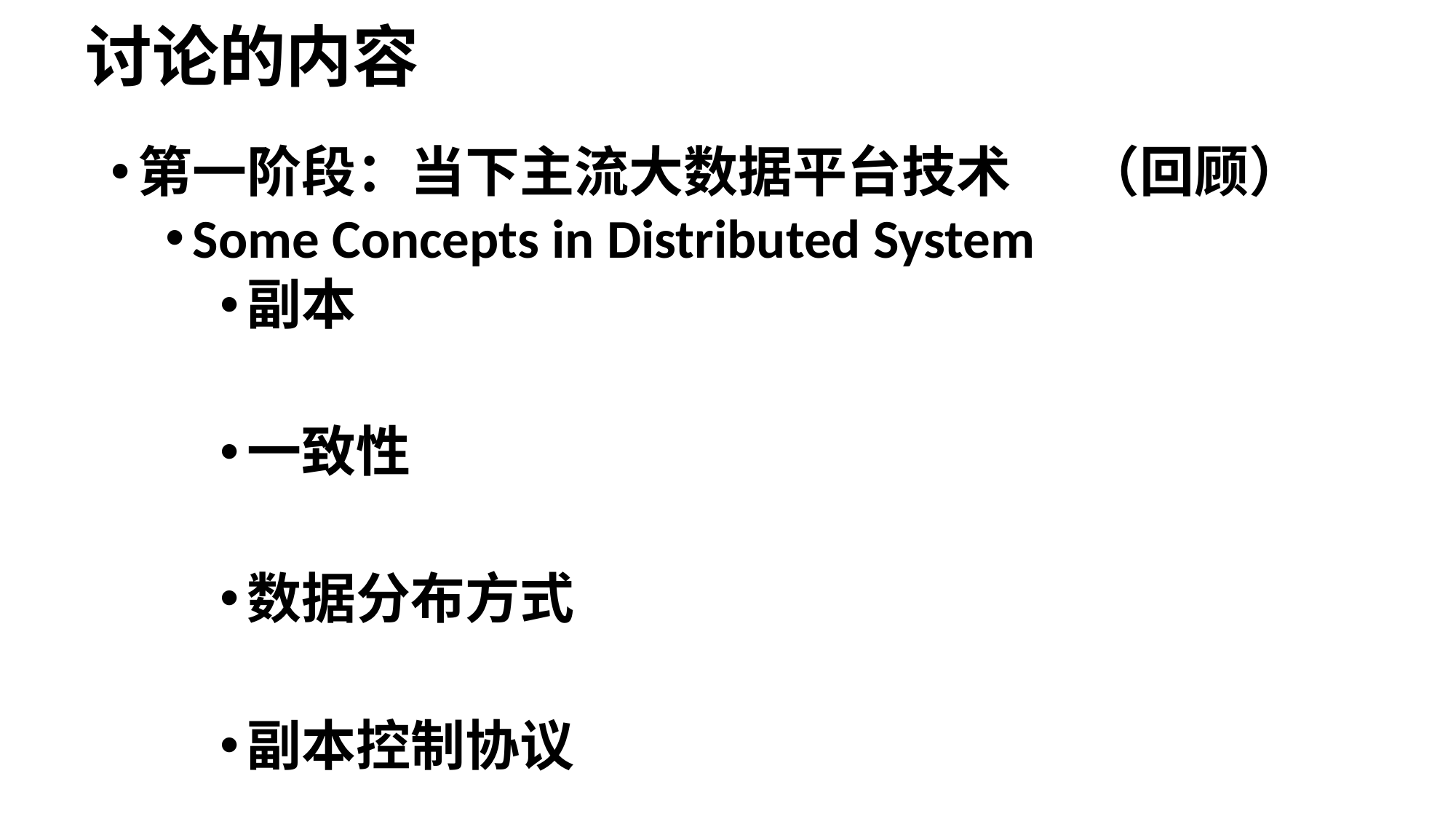

# 讨论的内容
第一阶段：当下主流大数据平台技术      （回顾）
Some Concepts in Distributed System
副本

一致性

数据分布方式

副本控制协议